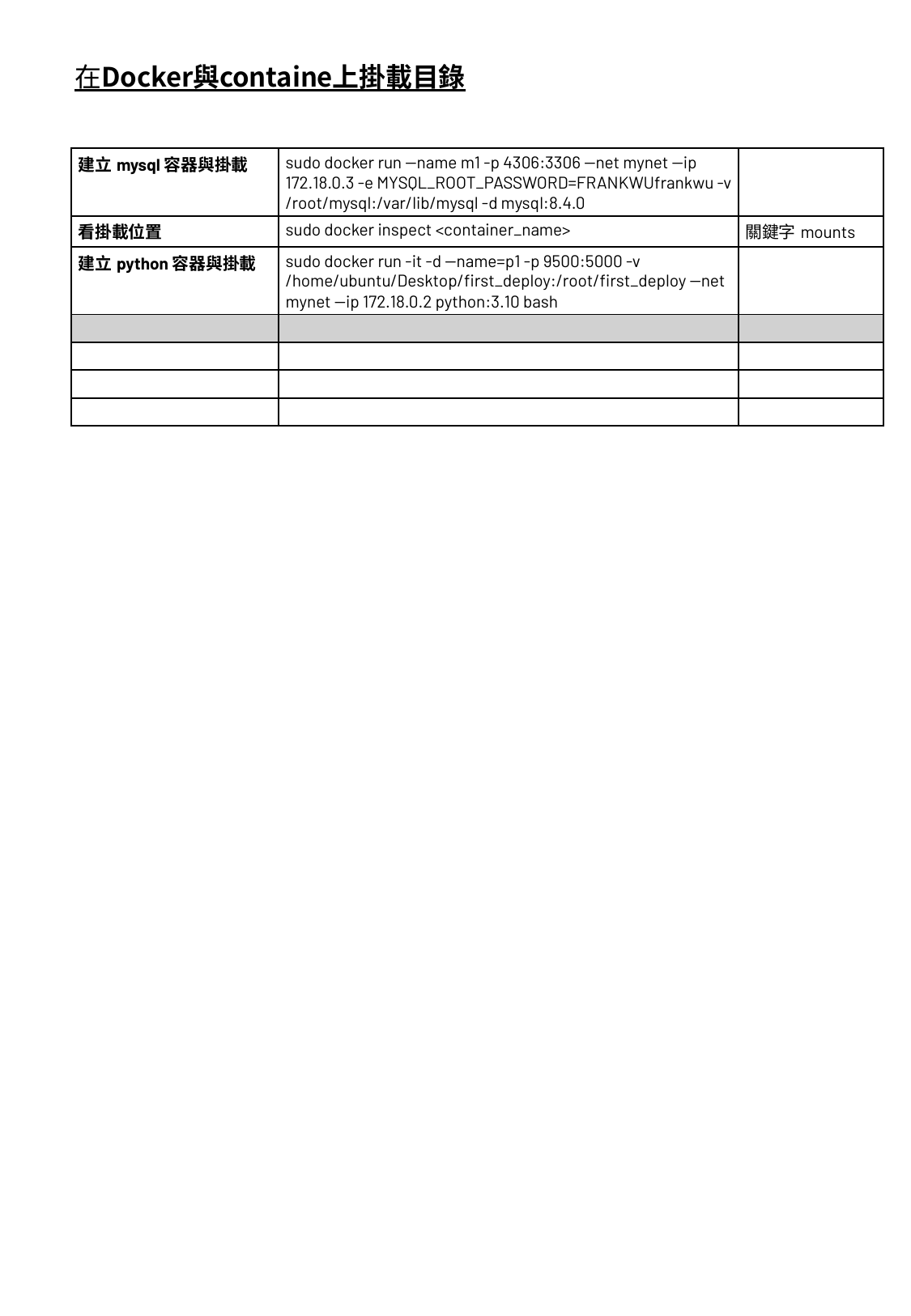

在Docker與containe上掛載目錄
| 建立mysql容器與掛載 | sudo docker run --name m1 -p 4306:3306 --net mynet --ip 172.18.0.3 -e MYSQL\_ROOT\_PASSWORD=FRANKWUfrankwu -v /root/mysql:/var/lib/mysql -d mysql:8.4.0 |  |
| --- | --- | --- |
| 看掛載位置 | sudo docker inspect <container\_name> | 關鍵字mounts |
| 建立python容器與掛載 | sudo docker run -it -d --name=p1 -p 9500:5000 -v /home/ubuntu/Desktop/first\_deploy:/root/first\_deploy --net mynet --ip 172.18.0.2 python:3.10 bash |  |
|  |  |  |
|  |  |  |
|  |  |  |
|  |  |  |